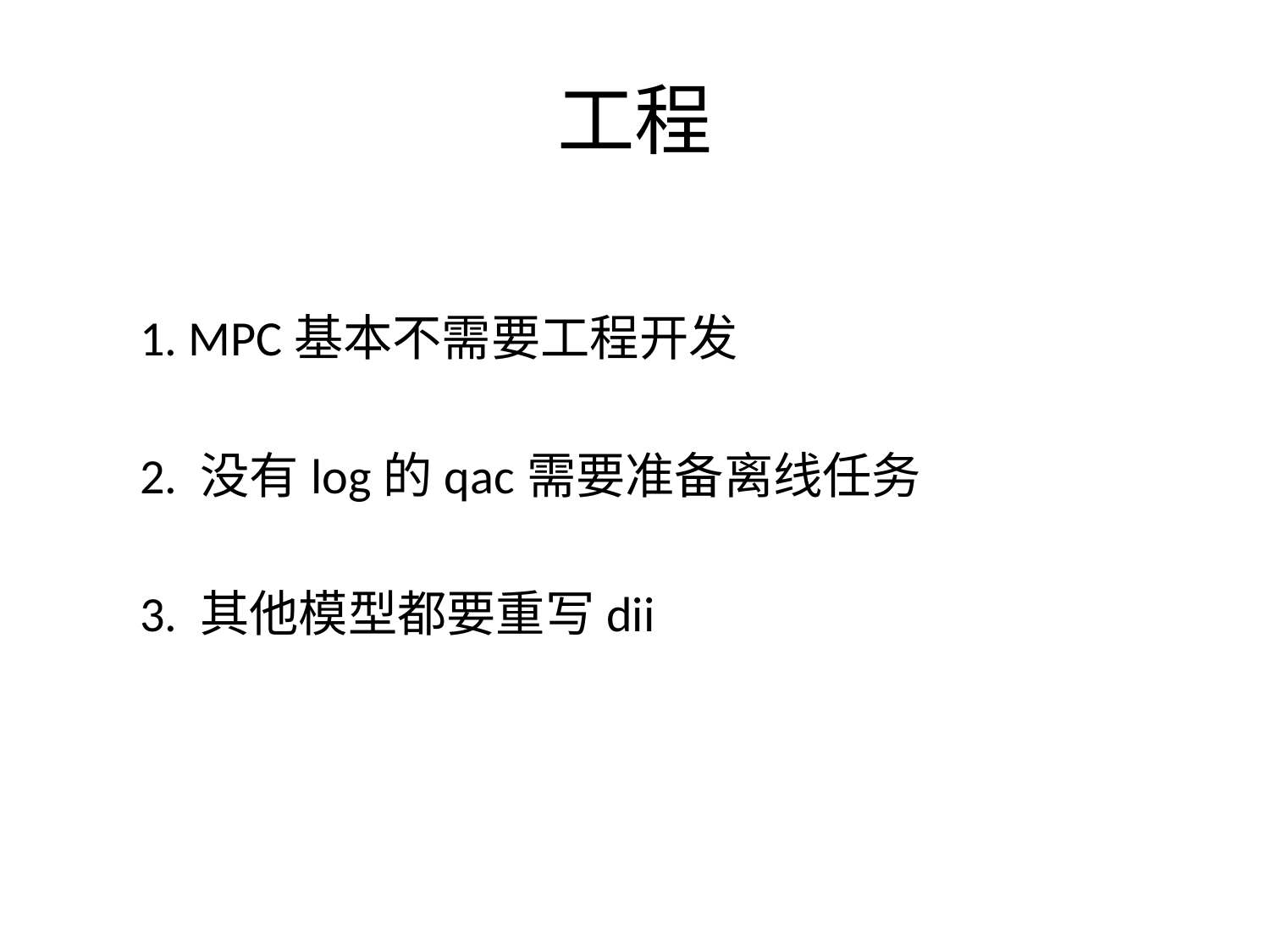

# 工程

1. MPC基本不需要工程开发

2. 没有log的qac需要准备离线任务

3. 其他模型都要重写dii